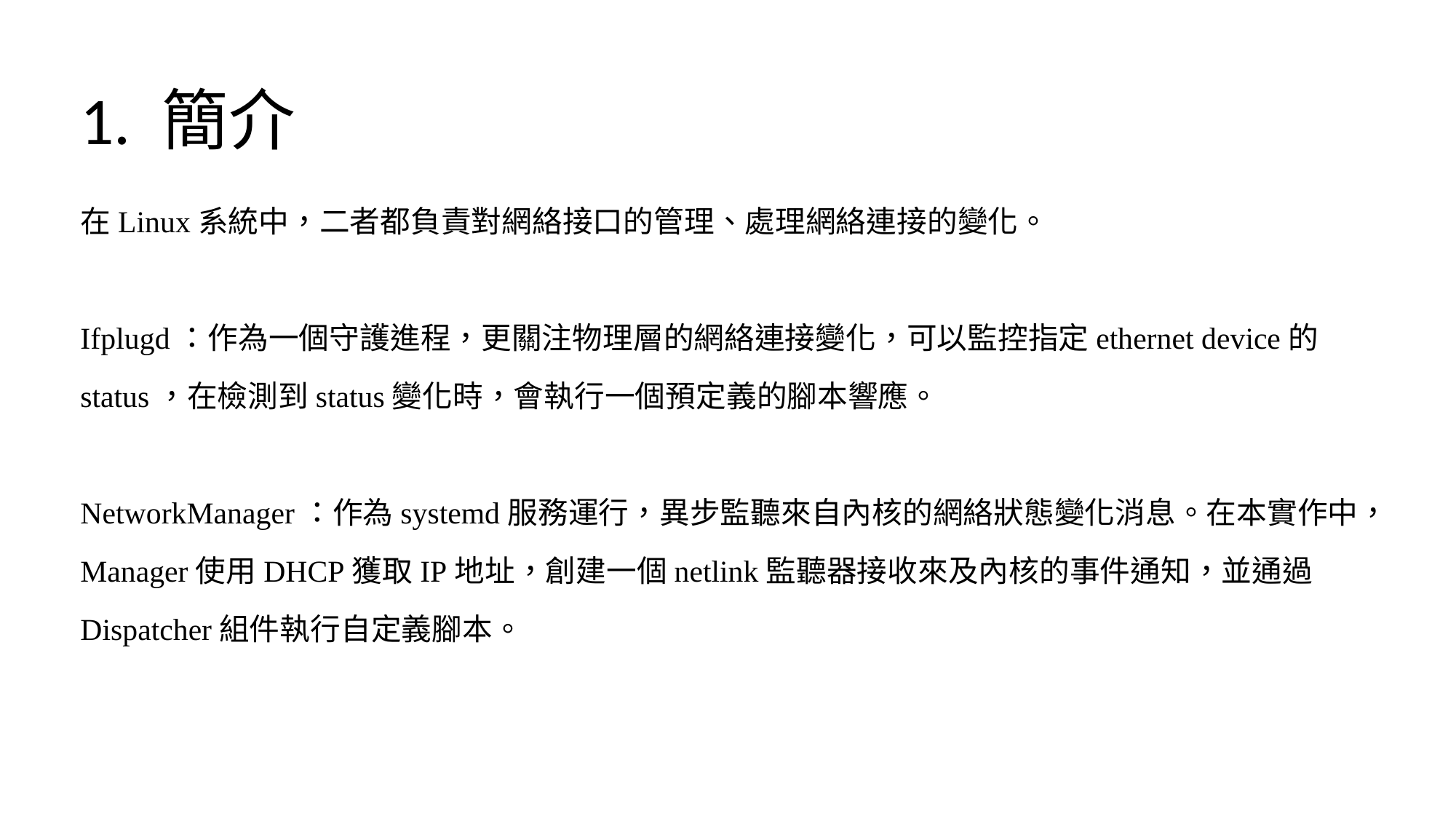

# 1. 簡介
在Linux系統中，二者都負責對網絡接口的管理、處理網絡連接的變化。

Ifplugd：作為一個守護進程，更關注物理層的網絡連接變化，可以監控指定ethernet device的status，在檢測到status變化時，會執行一個預定義的腳本響應。

NetworkManager：作為systemd服務運行，異步監聽來自內核的網絡狀態變化消息。在本實作中，Manager使用DHCP獲取IP地址，創建一個netlink監聽器接收來及內核的事件通知，並通過Dispatcher組件執行自定義腳本。